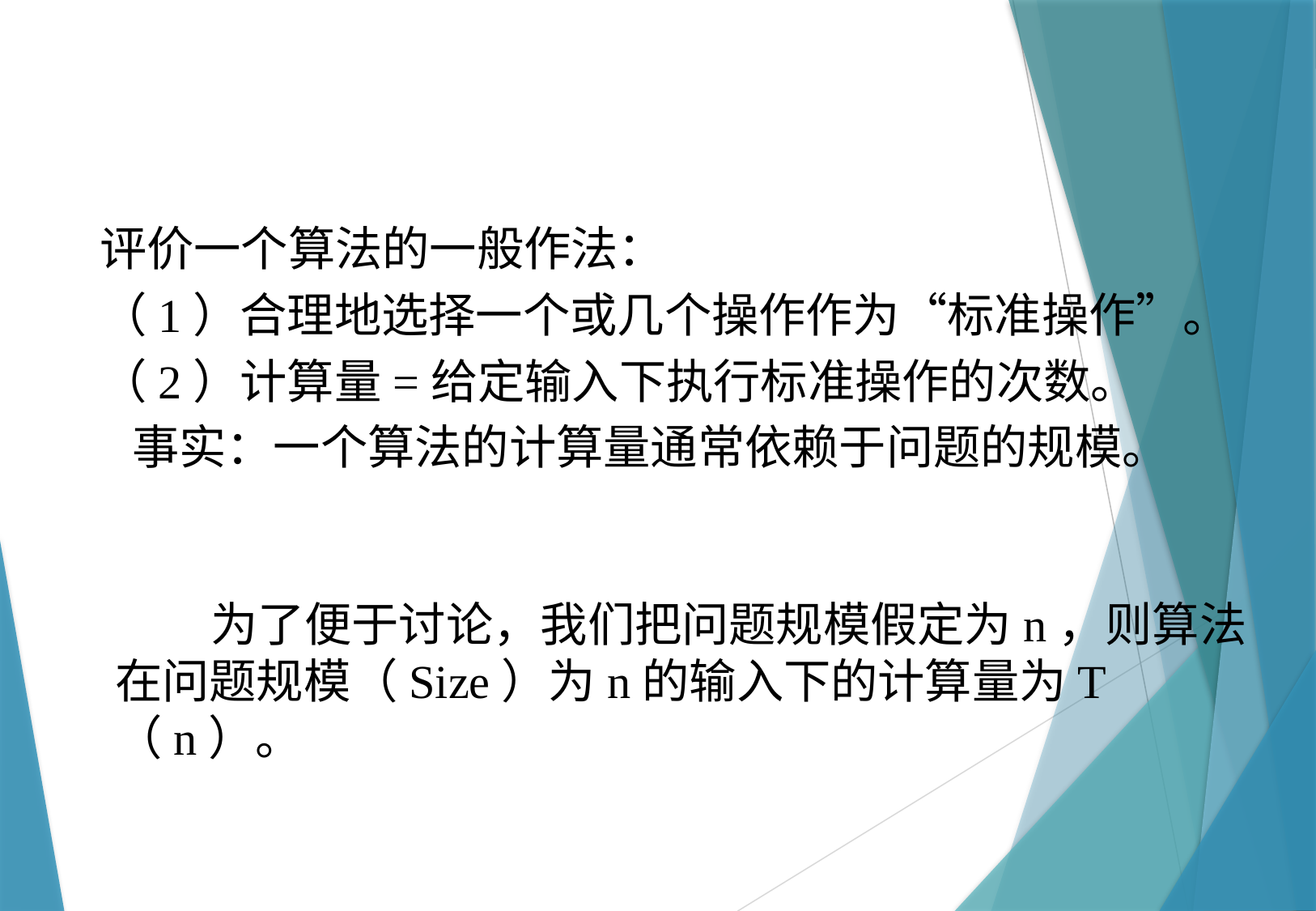

评价一个算法的一般作法：
（1）合理地选择一个或几个操作作为“标准操作”。
（2）计算量=给定输入下执行标准操作的次数。
  事实：一个算法的计算量通常依赖于问题的规模。
        为了便于讨论，我们把问题规模假定为n，则算法在问题规模（Size）为n的输入下的计算量为T（n）。